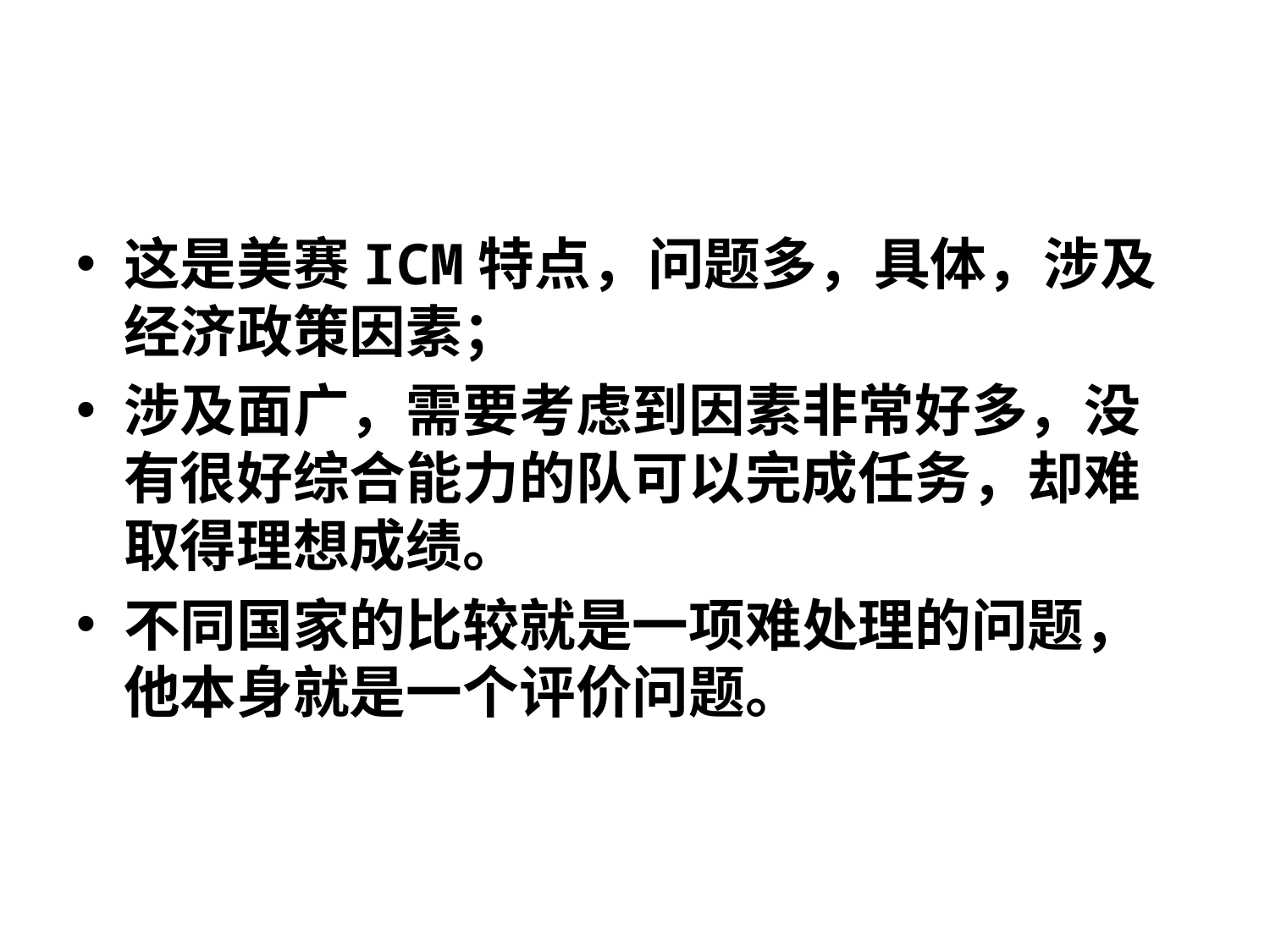

这是美赛ICM特点，问题多，具体，涉及经济政策因素；
涉及面广，需要考虑到因素非常好多，没有很好综合能力的队可以完成任务，却难取得理想成绩。
不同国家的比较就是一项难处理的问题，他本身就是一个评价问题。